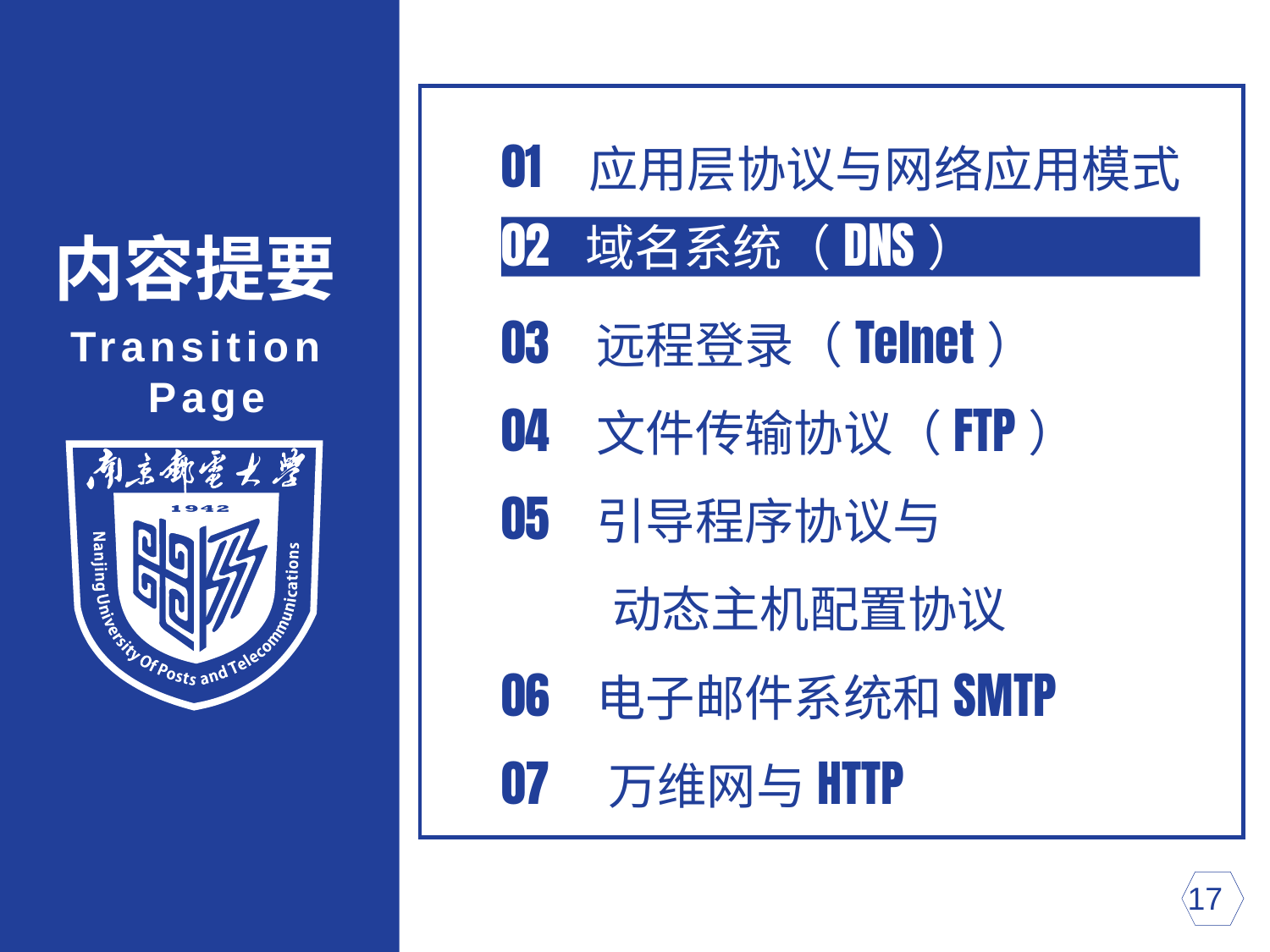

01   应用层协议与网络应用模式

03   远程登录（Telnet）
04   文件传输协议（FTP）
05   引导程序协议与
         动态主机配置协议
06   电子邮件系统和SMTP
07    万维网与HTTP
02  域名系统（DNS）
内容提要
Transition  Page

 17